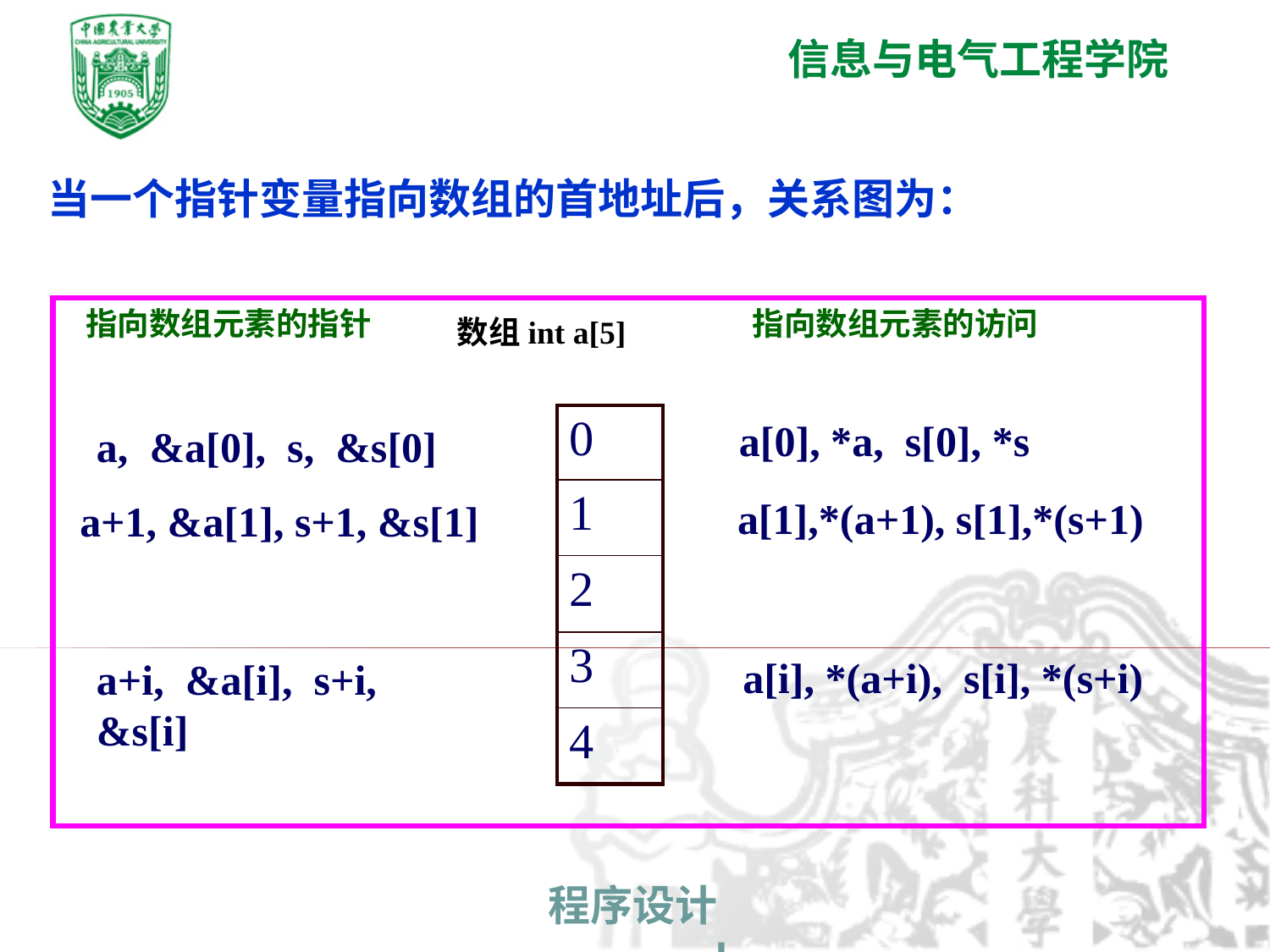

当一个指针变量指向数组的首地址后，关系图为：

指向数组元素的指针
指向数组元素的访问
数组int a[5]
| 0 |
| --- |
| 1 |
| 2 |
| 3 |
| 4 |
a[0], *a,  s[0], *s
a,  &a[0],  s,  &s[0]
a[1],*(a+1), s[1],*(s+1)
a+1, &a[1], s+1, &s[1]
a[i], *(a+i),  s[i], *(s+i)
a+i,  &a[i],  s+i,  &s[i]